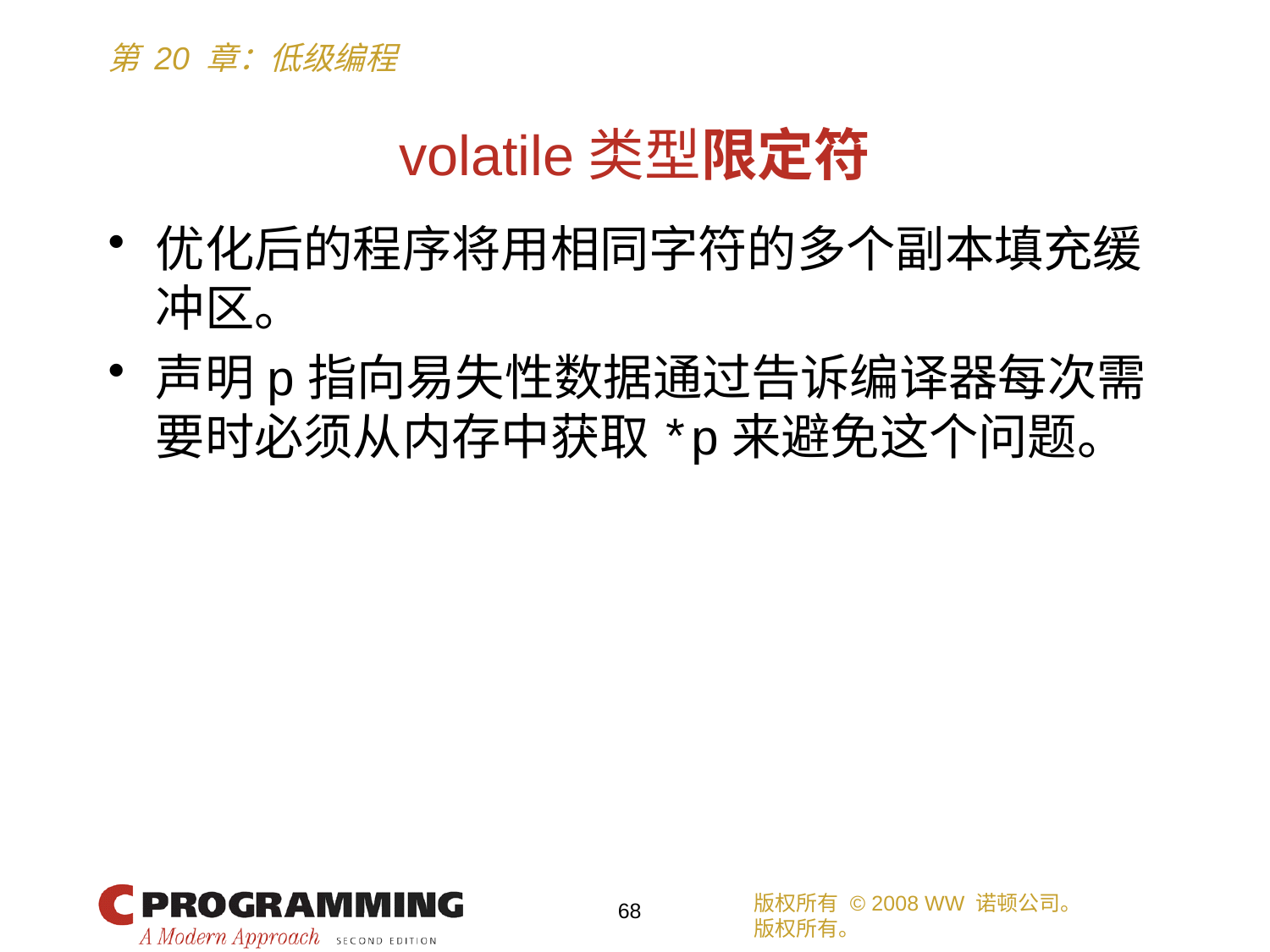

# volatile类型限定符
优化后的程序将用相同字符的多个副本填充缓冲区。
声明p指向易失性数据通过告诉编译器每次需要时必须从内存中获取*p来避免这个问题。

版权所有 © 2008 WW 诺顿公司。
版权所有。
68